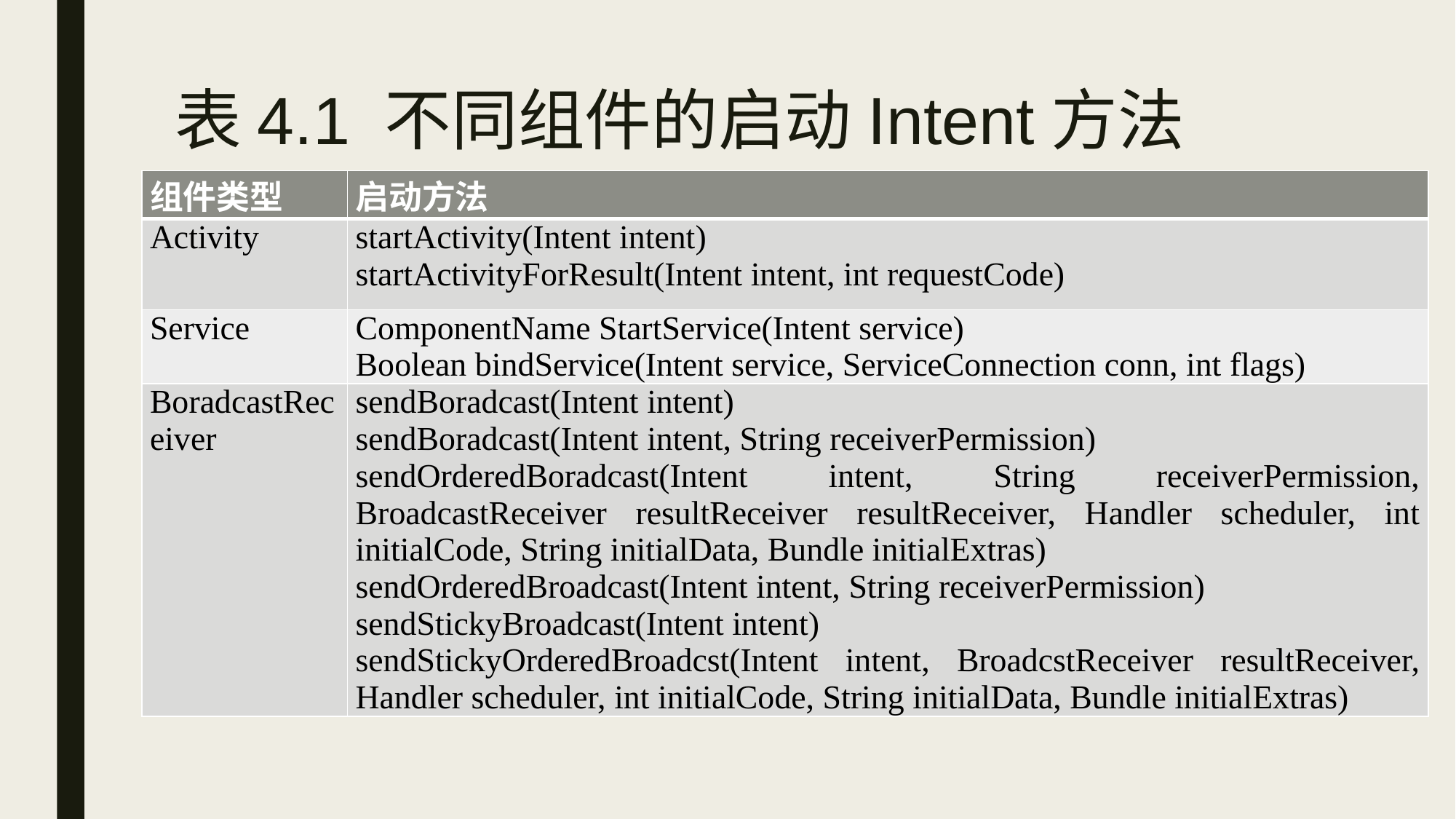

# 表4.1 不同组件的启动Intent方法
| 组件类型 | 启动方法 |
| --- | --- |
| Activity | startActivity(Intent intent) startActivityForResult(Intent intent, int requestCode) |
| Service | ComponentName StartService(Intent service) Boolean bindService(Intent service, ServiceConnection conn, int flags) |
| BoradcastReceiver | sendBoradcast(Intent intent) sendBoradcast(Intent intent, String receiverPermission) sendOrderedBoradcast(Intent intent, String receiverPermission, BroadcastReceiver resultReceiver resultReceiver, Handler scheduler, int initialCode, String initialData, Bundle initialExtras) sendOrderedBroadcast(Intent intent, String receiverPermission) sendStickyBroadcast(Intent intent) sendStickyOrderedBroadcst(Intent intent, BroadcstReceiver resultReceiver, Handler scheduler, int initialCode, String initialData, Bundle initialExtras) |